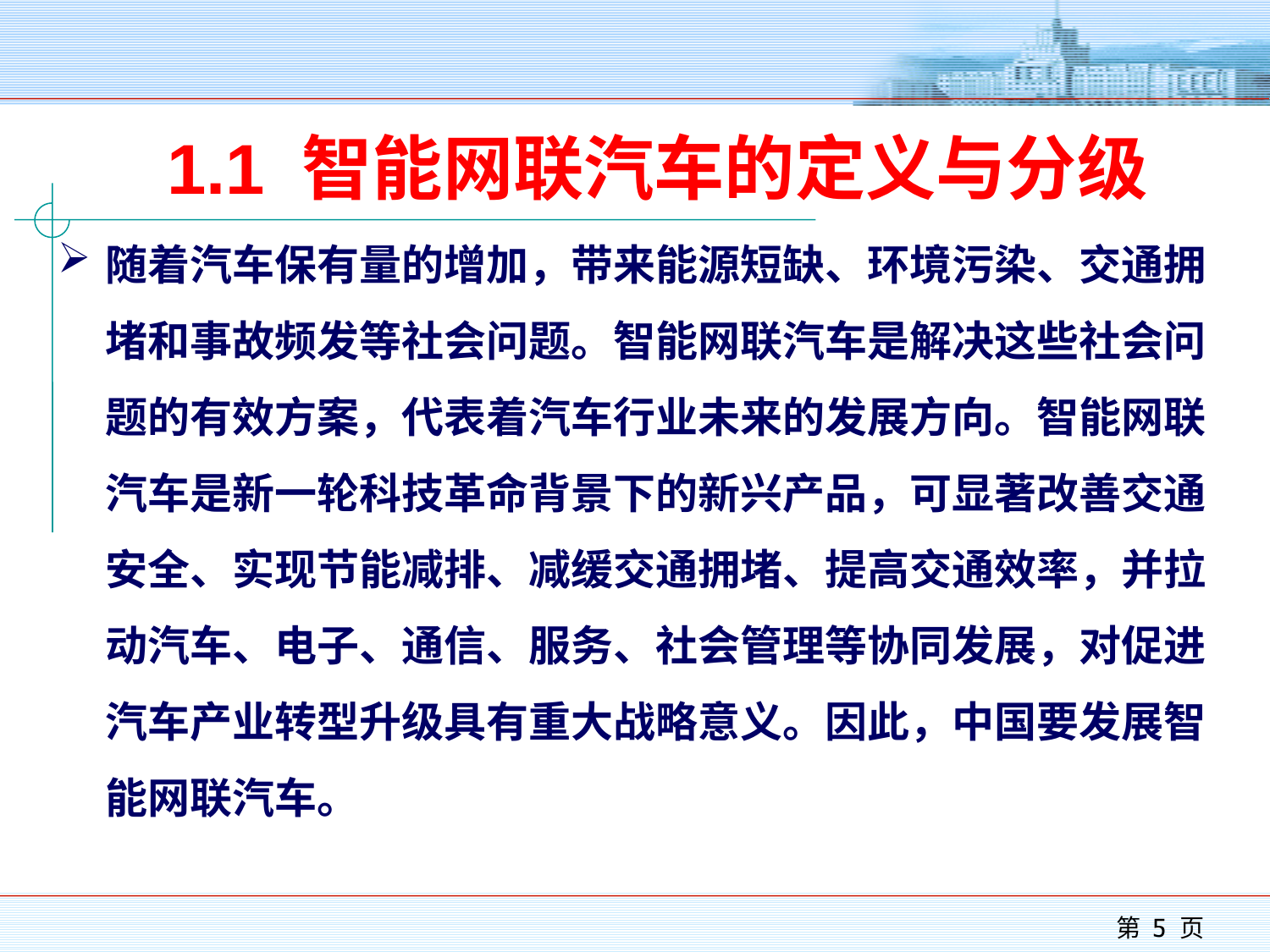

# 1.1 智能网联汽车的定义与分级
随着汽车保有量的增加，带来能源短缺、环境污染、交通拥堵和事故频发等社会问题。智能网联汽车是解决这些社会问题的有效方案，代表着汽车行业未来的发展方向。智能网联汽车是新一轮科技革命背景下的新兴产品，可显著改善交通安全、实现节能减排、减缓交通拥堵、提高交通效率，并拉动汽车、电子、通信、服务、社会管理等协同发展，对促进汽车产业转型升级具有重大战略意义。因此，中国要发展智能网联汽车。

    第 5 页